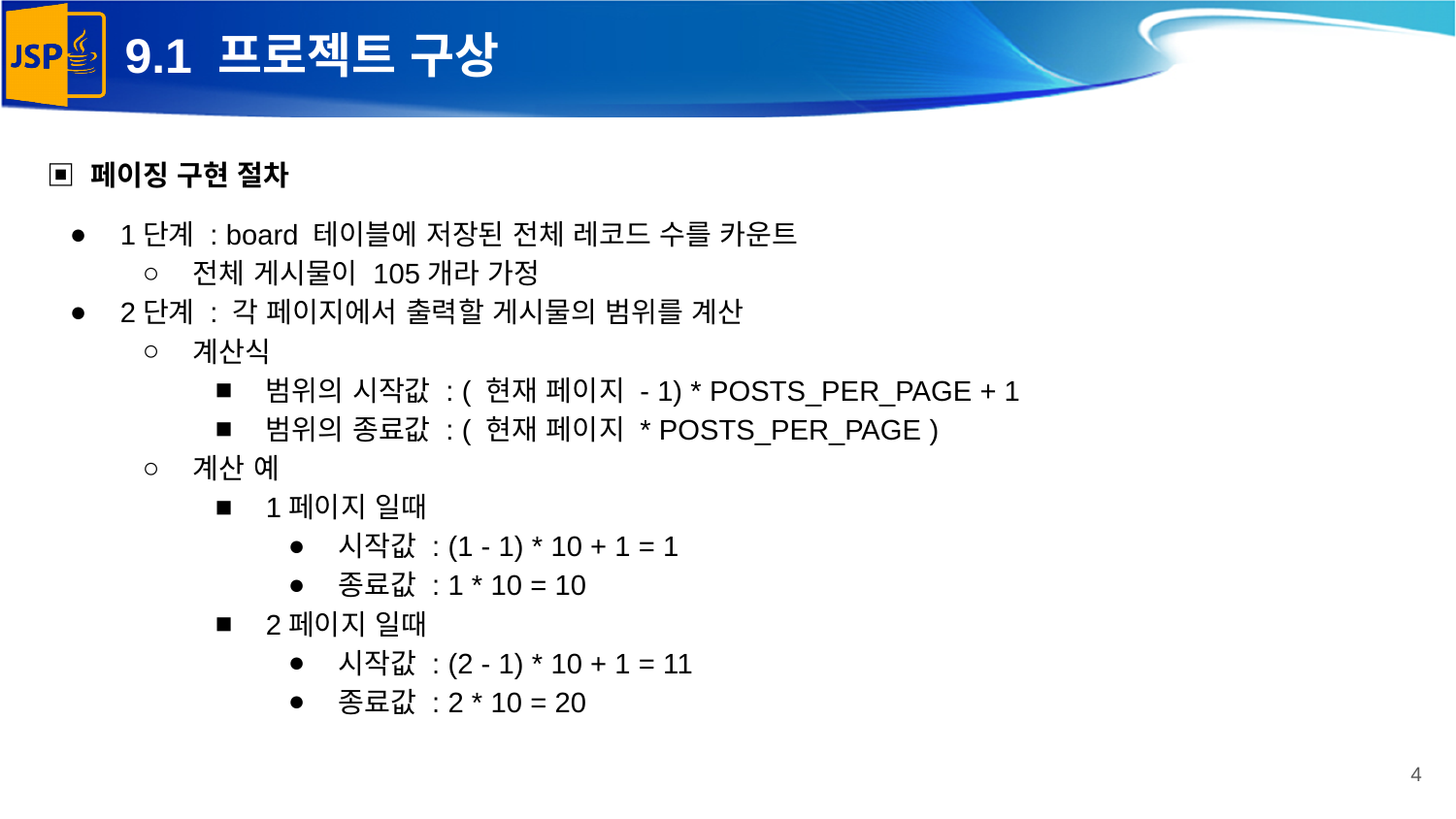

# 9.1 프로젝트 구상
▣ 페이징 구현 절차
1단계 : board 테이블에 저장된 전체 레코드 수를 카운트
전체 게시물이 105개라 가정
2단계 : 각 페이지에서 출력할 게시물의 범위를 계산
계산식
범위의 시작값 : ( 현재 페이지 - 1) * POSTS_PER_PAGE + 1
범위의 종료값 : ( 현재 페이지 * POSTS_PER_PAGE )
계산 예
1페이지 일때
시작값 : (1 - 1) * 10 + 1 = 1
종료값 : 1 * 10 = 10
2페이지 일때
시작값 : (2 - 1) * 10 + 1 = 11
종료값 : 2 * 10 = 20
4